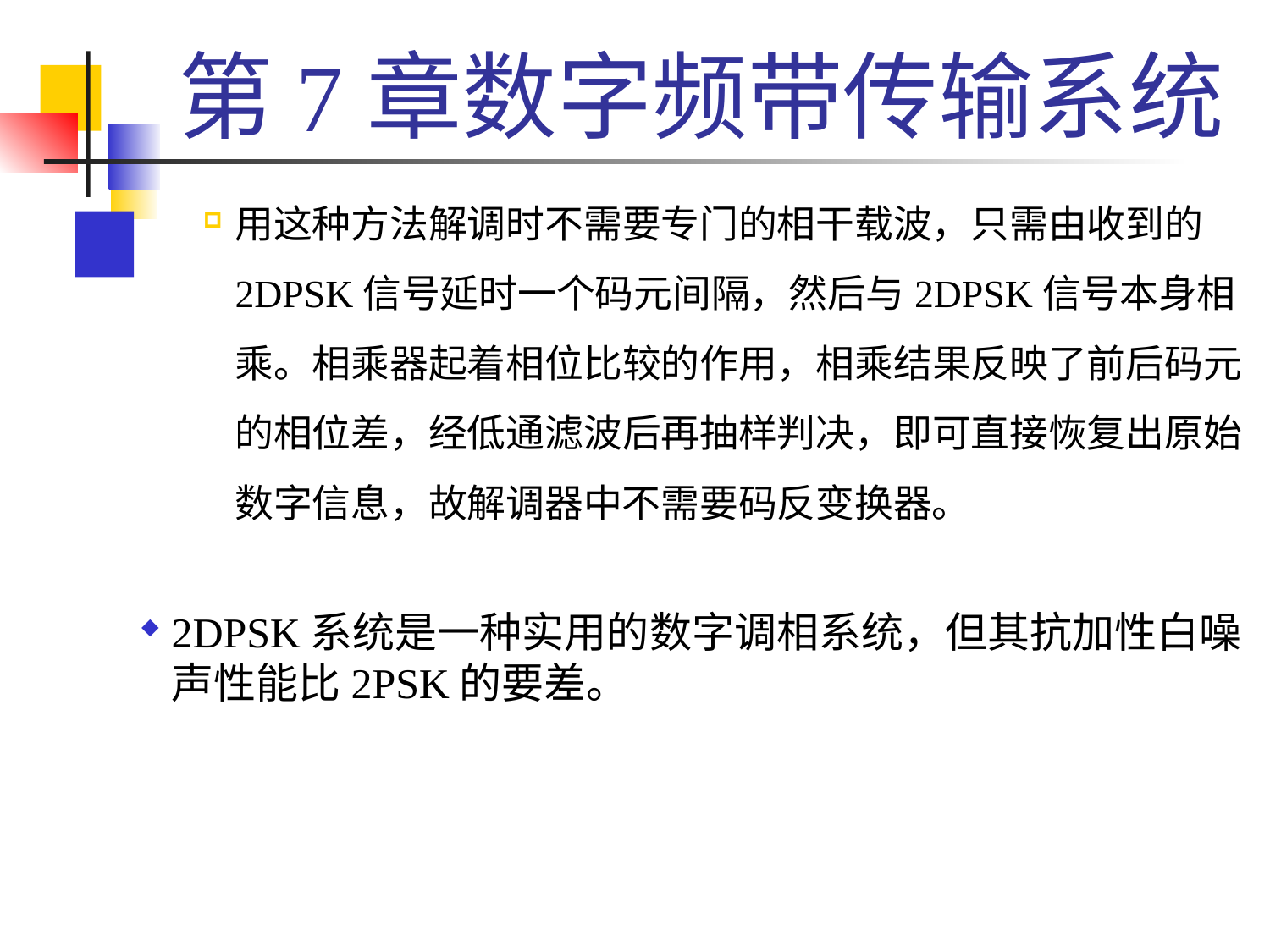

# 第7章数字频带传输系统
用这种方法解调时不需要专门的相干载波，只需由收到的2DPSK信号延时一个码元间隔，然后与2DPSK信号本身相乘。相乘器起着相位比较的作用，相乘结果反映了前后码元的相位差，经低通滤波后再抽样判决，即可直接恢复出原始数字信息，故解调器中不需要码反变换器。

2DPSK系统是一种实用的数字调相系统，但其抗加性白噪声性能比2PSK的要差。
39